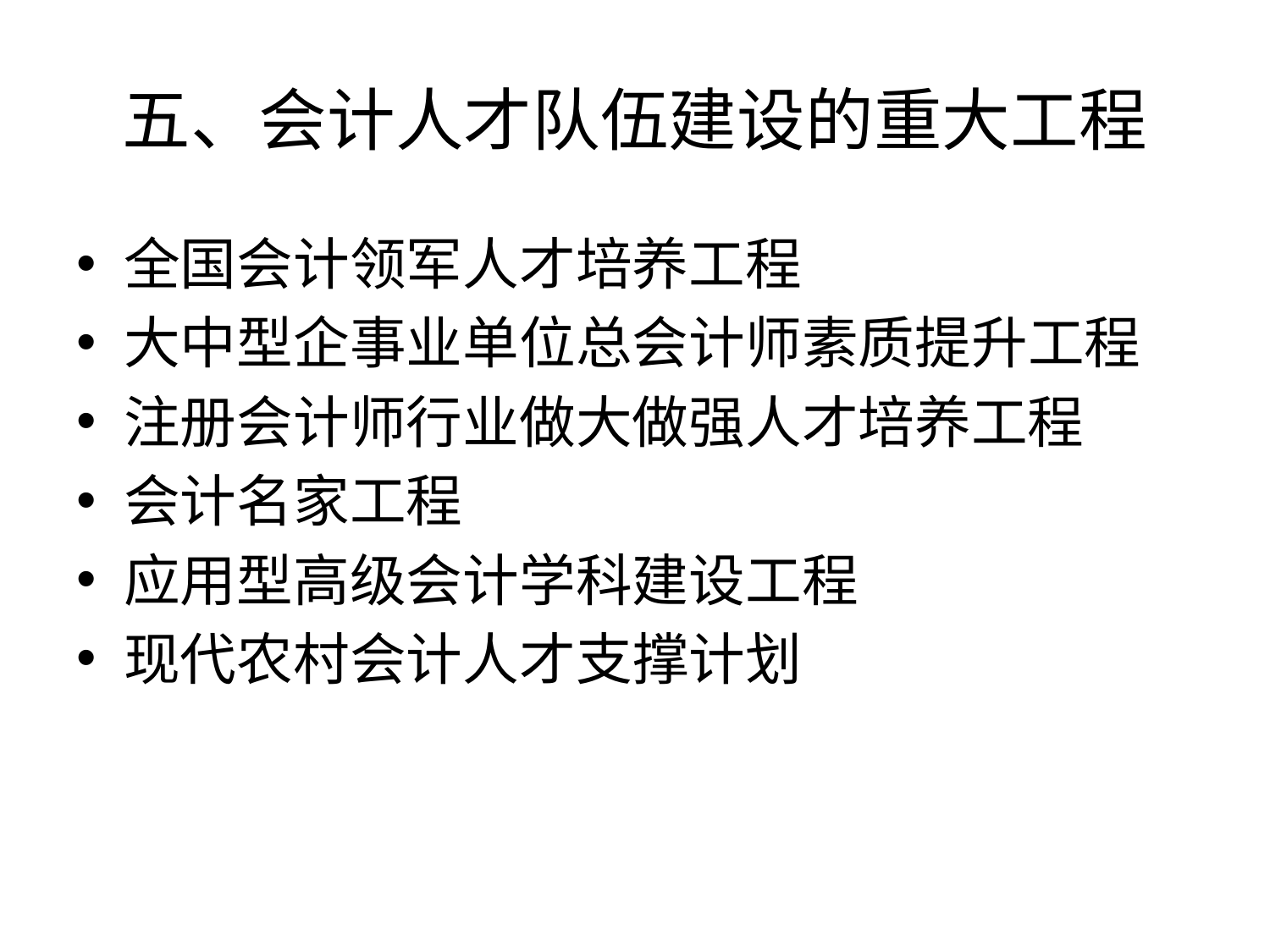

# 五、会计人才队伍建设的重大工程
全国会计领军人才培养工程
大中型企事业单位总会计师素质提升工程
注册会计师行业做大做强人才培养工程
会计名家工程
应用型高级会计学科建设工程
现代农村会计人才支撑计划